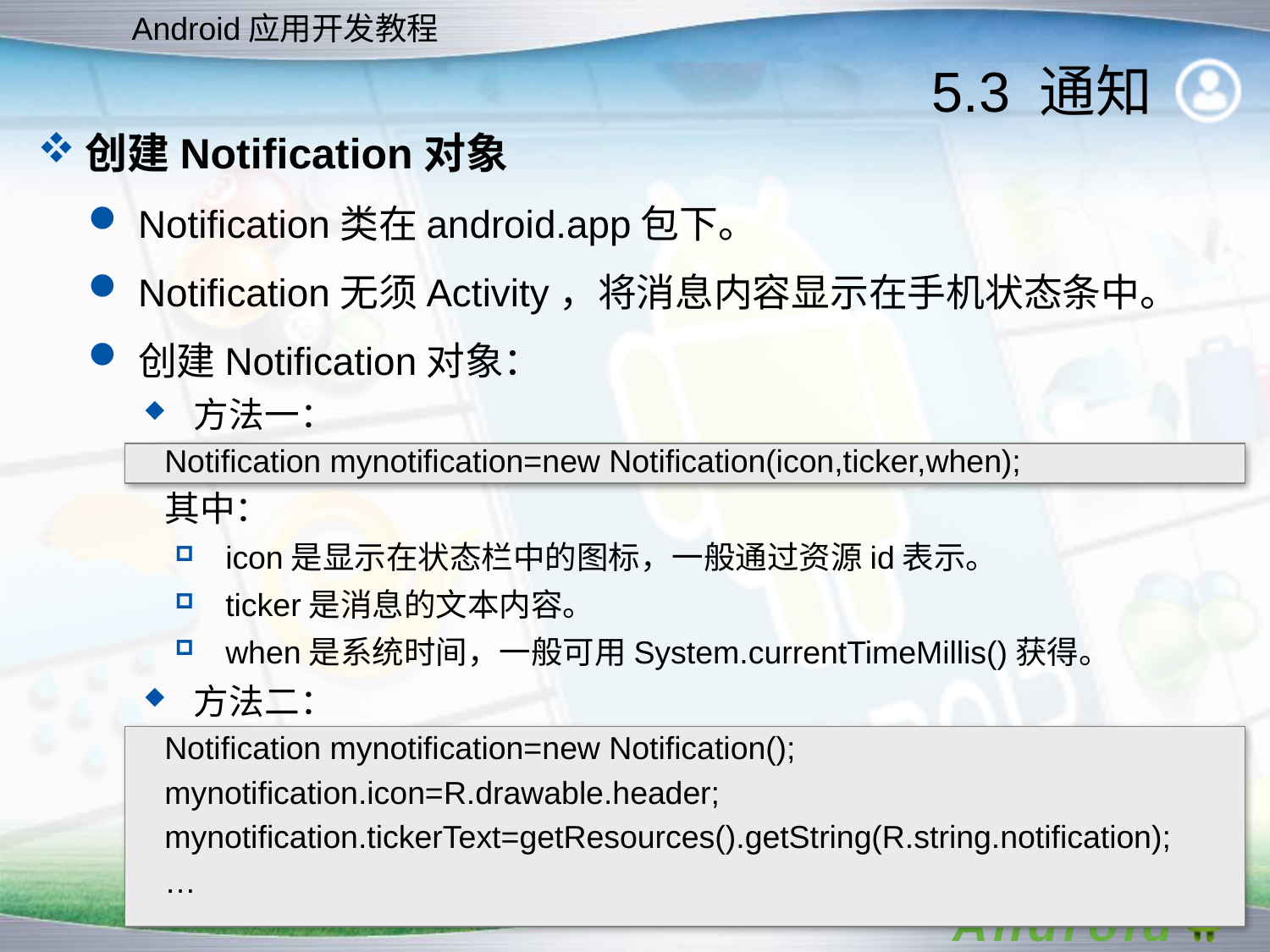

5.3 通知
创建Notification对象
Notification类在android.app包下。
Notification无须Activity，将消息内容显示在手机状态条中。
创建Notification对象：
方法一：
Notification mynotification=new Notification(icon,ticker,when);
其中：
icon是显示在状态栏中的图标，一般通过资源id表示。
ticker是消息的文本内容。
when是系统时间，一般可用System.currentTimeMillis()获得。
方法二：
Notification mynotification=new Notification();
mynotification.icon=R.drawable.header;
mynotification.tickerText=getResources().getString(R.string.notification);
…